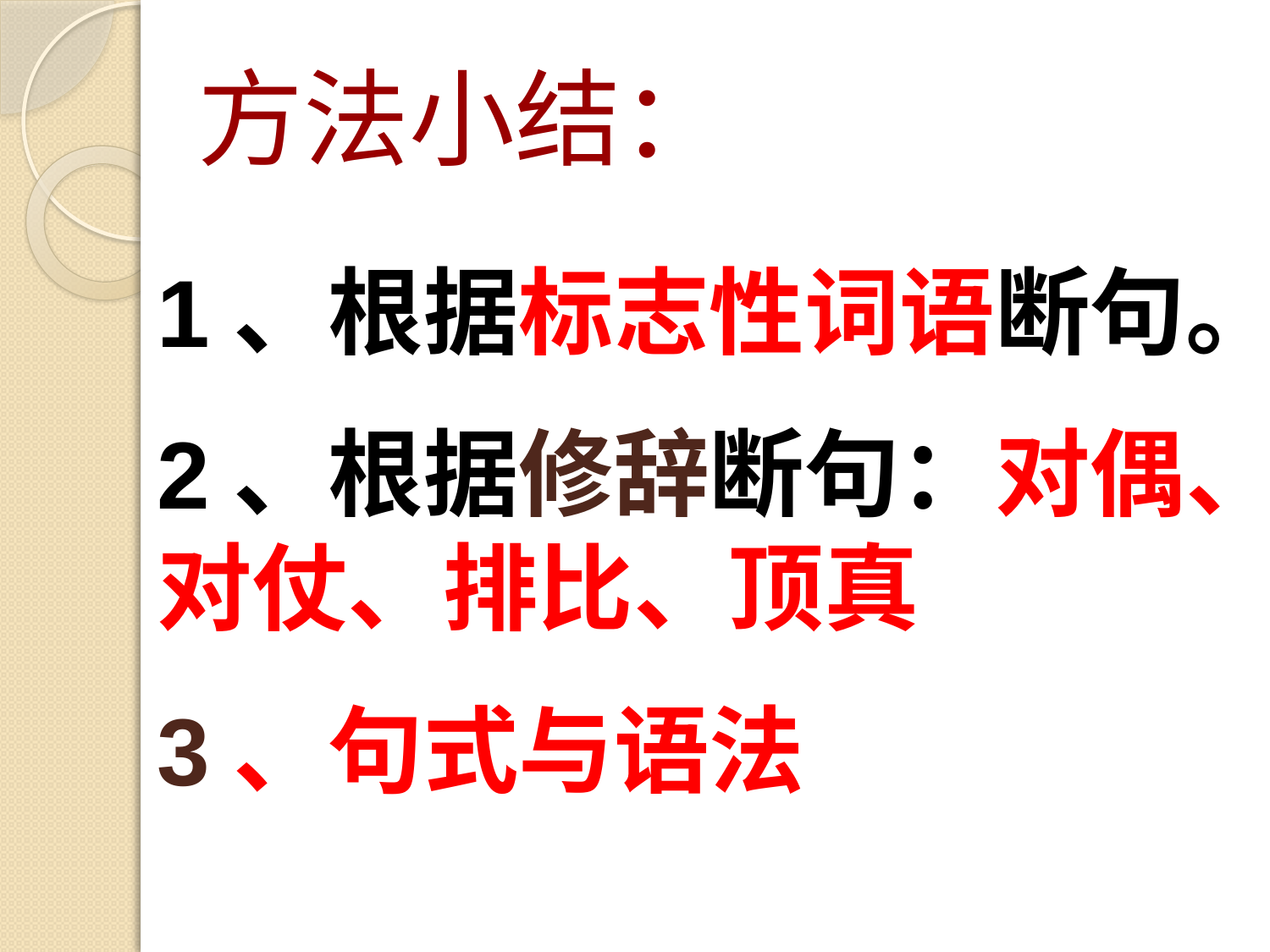

方法小结：
1、根据标志性词语断句。
2、根据修辞断句：对偶、对仗、排比、顶真
3、句式与语法